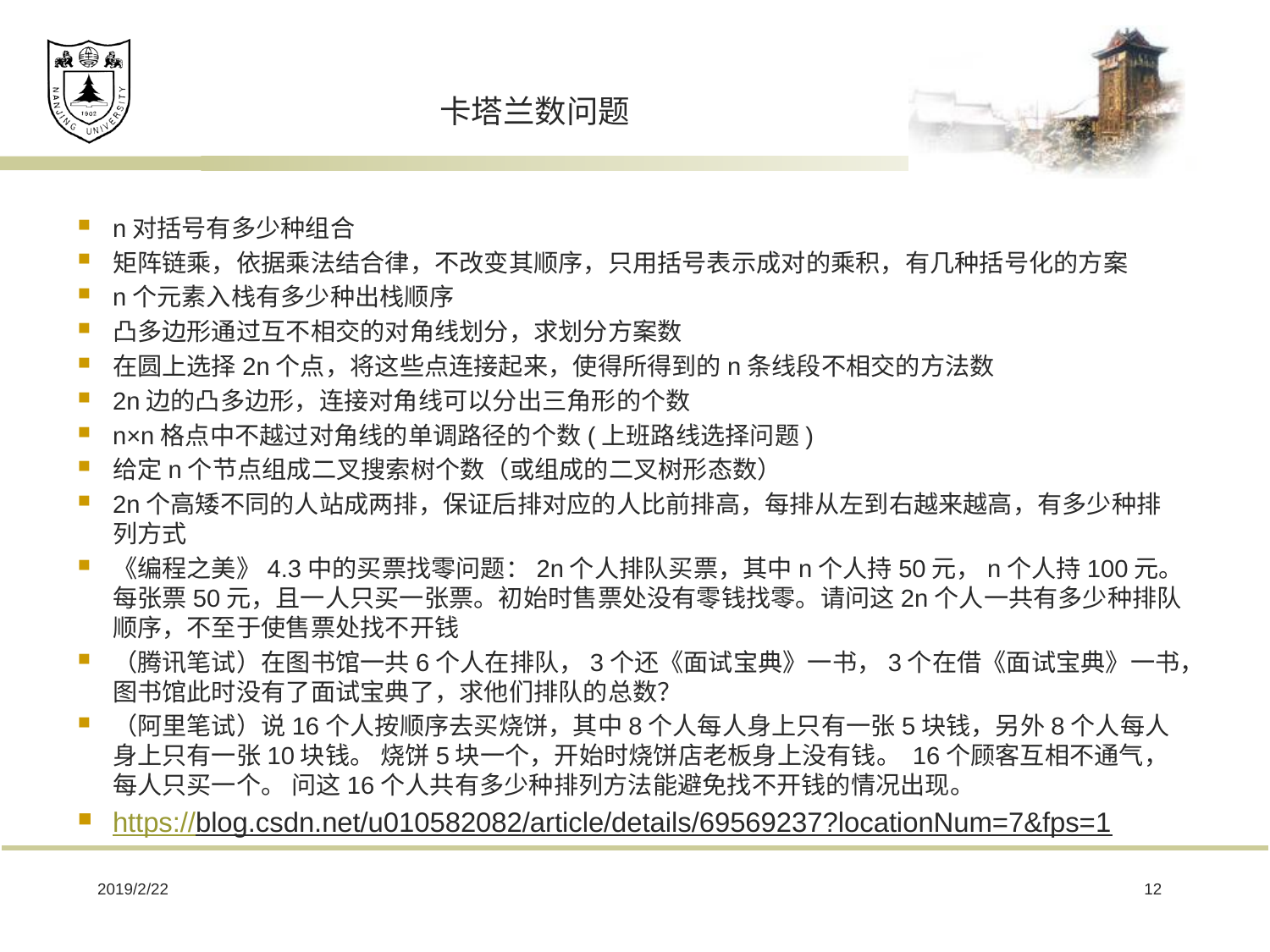

# 卡塔兰数问题
n对括号有多少种组合
矩阵链乘，依据乘法结合律，不改变其顺序，只用括号表示成对的乘积，有几种括号化的方案
n个元素入栈有多少种出栈顺序
凸多边形通过互不相交的对角线划分，求划分方案数
在圆上选择2n个点，将这些点连接起来，使得所得到的n条线段不相交的方法数
2n边的凸多边形，连接对角线可以分出三角形的个数
n×n格点中不越过对角线的单调路径的个数(上班路线选择问题)
给定n个节点组成二叉搜索树个数（或组成的二叉树形态数）
2n个高矮不同的人站成两排，保证后排对应的人比前排高，每排从左到右越来越高，有多少种排列方式
《编程之美》4.3中的买票找零问题：2n个人排队买票，其中n个人持50元，n个人持100元。每张票50元，且一人只买一张票。初始时售票处没有零钱找零。请问这2n个人一共有多少种排队顺序，不至于使售票处找不开钱
（腾讯笔试）在图书馆一共6个人在排队，3个还《面试宝典》一书，3个在借《面试宝典》一书，图书馆此时没有了面试宝典了，求他们排队的总数？
（阿里笔试）说16个人按顺序去买烧饼，其中8个人每人身上只有一张5块钱，另外8个人每人身上只有一张10块钱。 烧饼5块一个，开始时烧饼店老板身上没有钱。 16个顾客互相不通气，每人只买一个。 问这16个人共有多少种排列方法能避免找不开钱的情况出现。
https://blog.csdn.net/u010582082/article/details/69569237?locationNum=7&fps=1
2019/2/22
12